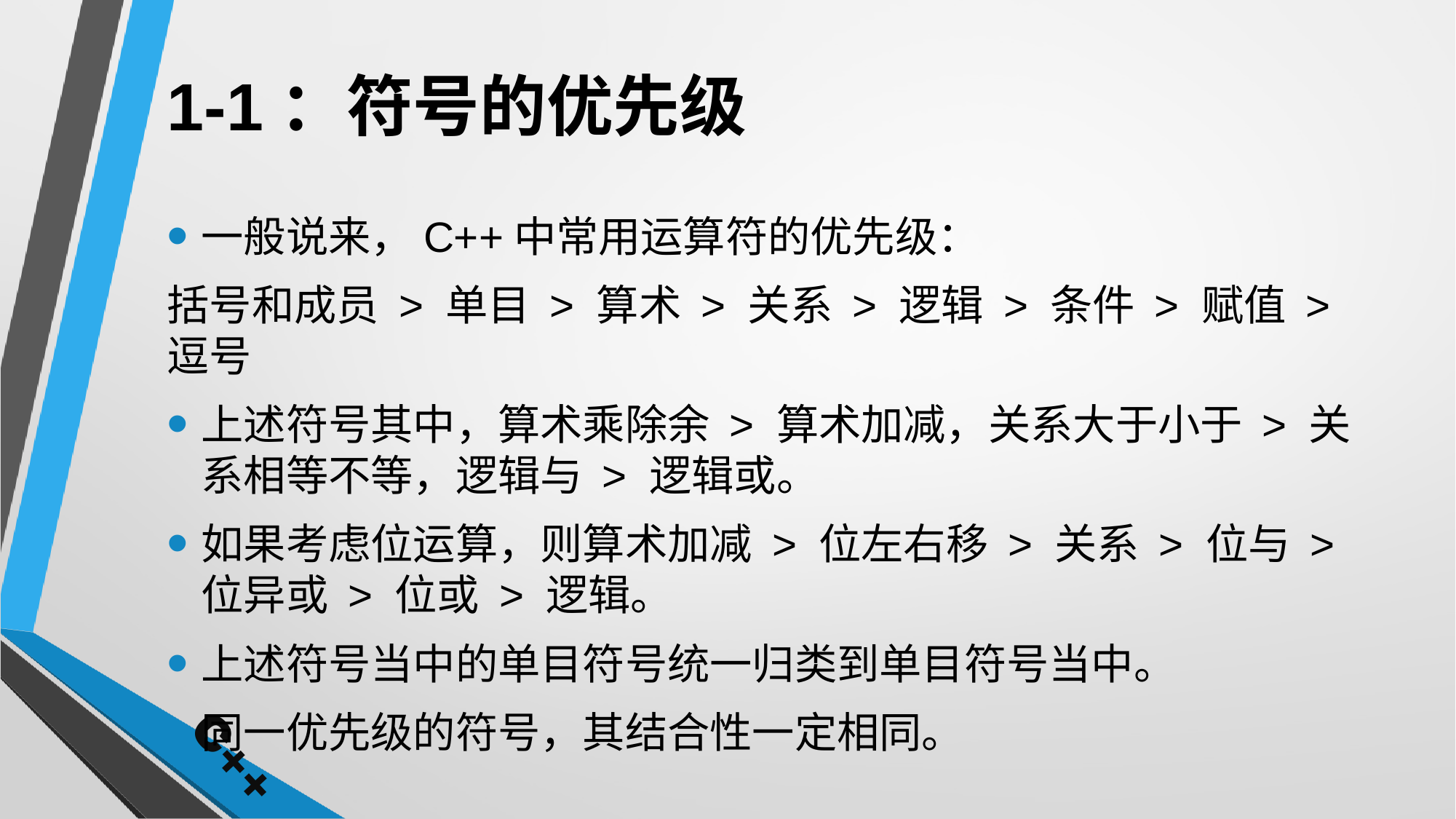

# 1-1：符号的优先级
一般说来，C++中常用运算符的优先级：
括号和成员 > 单目 > 算术 > 关系 > 逻辑 > 条件 > 赋值 > 逗号
上述符号其中，算术乘除余 > 算术加减，关系大于小于 > 关系相等不等，逻辑与 > 逻辑或。
如果考虑位运算，则算术加减 > 位左右移 > 关系 > 位与 > 位异或 > 位或 > 逻辑。
上述符号当中的单目符号统一归类到单目符号当中。
同一优先级的符号，其结合性一定相同。